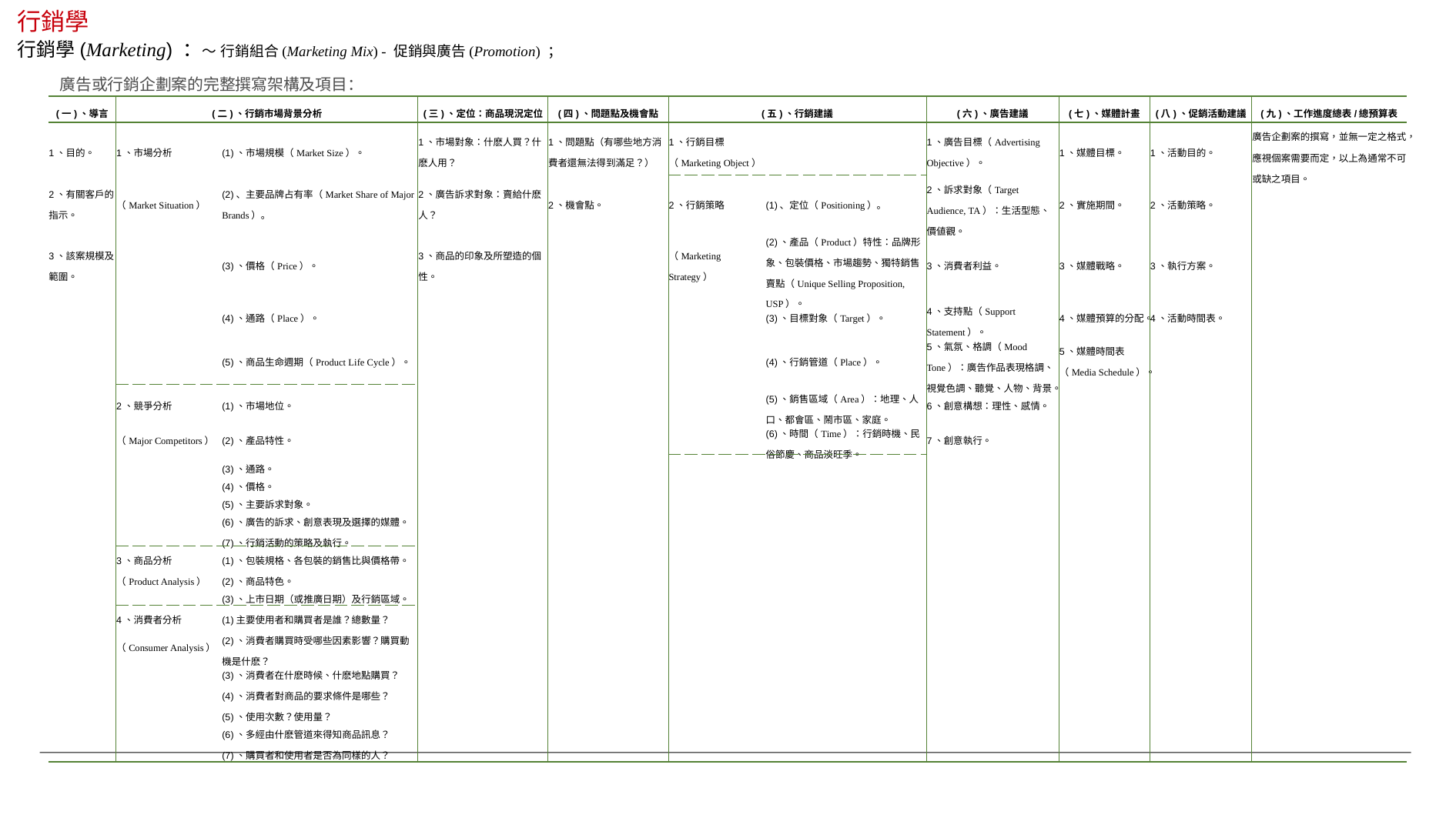

行銷學
行銷學(Marketing) ：～ 行銷組合(Marketing Mix) - 促銷與廣告(Promotion) ；
廣告或行銷企劃案的完整撰寫架構及項目：
| (一)、導言 | (二)、行銷市場背景分析 |  | (三)、定位：商品現況定位 | (四)、問題點及機會點 | (五)、行銷建議 |  | (六)、廣告建議 | (七)、媒體計畫 | (八)、促銷活動建議 | (九)、工作進度總表/總預算表 |
| --- | --- | --- | --- | --- | --- | --- | --- | --- | --- | --- |
| 1、目的。 | 1、市場分析 | (1)、市場規模（Market Size）。 | 1、市場對象：什麽人買？什麽人用？ | 1、問題點（有哪些地方消費者還無法得到滿足？） | 1、行銷目標（Marketing Object） |  | 1、廣告目標（Advertising Objective）。 | 1、媒體目標。 | 1、活動目的。 | 廣告企劃案的撰寫，並無一定之格式，應視個案需要而定，以上為通常不可或缺之項目。 |
| 2、有關客戶的指示。 | （Market Situation） | (2)、主要品牌占有率（Market Share of Major Brands）。 | 2、廣告訴求對象：賣給什麽人？ | 2、機會點。 | 2、行銷策略 | (1)、定位（Positioning）。 | 2、訴求對象（Target Audience, TA）：生活型態、價値觀。 | 2、實施期間。 | 2、活動策略。 |  |
| 3、該案規模及範圍。 |  | (3)、價格（Price）。 | 3、商品的印象及所塑造的個性。 |  | （Marketing Strategy） | (2)、產品（Product）特性：品牌形象、包裝價格、市場趨勢、獨特銷售賣點（Unique Selling Proposition, USP）。 | 3、消費者利益。 | 3、媒體戰略。 | 3、執行方案。 |  |
|  |  | (4)、通路（Place）。 |  |  |  | (3)、目標對象（Target）。 | 4、支持點（Support Statement）。 | 4、媒體預算的分配。 | 4、活動時間表。 |  |
|  |  | (5)、商品生命週期（Product Life Cycle）。 |  |  |  | (4)、行銷管道（Place）。 | 5、氣氛、格調（Mood Tone）：廣告作品表現格調、視覺色調、聽覺、人物、背景。 | 5、媒體時間表（Media Schedule）。 |  |  |
|  | 2、競爭分析 | (1)、市場地位。 |  |  |  | (5)、銷售區域（Area）：地理、人口、都會區、鬧市區、家庭。 | 6、創意構想：理性、感情。 |  |  |  |
|  | （Major Competitors） | (2)、產品特性。 |  |  |  | (6)、時間（Time）：行銷時機、民俗節慶、商品淡旺季。 | 7、創意執行。 |  |  |  |
|  |  | (3)、通路。 |  |  |  |  |  |  |  |  |
|  |  | (4)、價格。 |  |  |  |  |  |  |  |  |
|  |  | (5)、主要訴求對象。 |  |  |  |  |  |  |  |  |
|  |  | (6)、廣告的訴求、創意表現及選擇的媒體。 |  |  |  |  |  |  |  |  |
|  |  | (7)、行銷活動的策略及執行。 |  |  |  |  |  |  |  |  |
|  | 3、商品分析 | (1)、包裝規格、各包裝的銷售比與價格帶。 |  |  |  |  |  |  |  |  |
|  | （Product Analysis） | (2)、商品特色。 |  |  |  |  |  |  |  |  |
|  |  | (3)、上市日期（或推廣日期）及行銷區域。 |  |  |  |  |  |  |  |  |
|  | 4、消費者分析 | (1)主要使用者和購買者是誰？總數量？ |  |  |  |  |  |  |  |  |
|  | （Consumer Analysis） | (2)、消費者購買時受哪些因素影響？購買動機是什麽？ |  |  |  |  |  |  |  |  |
|  |  | (3)、消費者在什麽時候、什麽地點購買？ |  |  |  |  |  |  |  |  |
|  |  | (4)、消費者對商品的要求條件是哪些？ |  |  |  |  |  |  |  |  |
|  |  | (5)、使用次數？使用量？ |  |  |  |  |  |  |  |  |
|  |  | (6)、多經由什麽管道來得知商品訊息？ |  |  |  |  |  |  |  |  |
|  |  | (7)、購買者和使用者是否為同樣的人？ |  |  |  |  |  |  |  |  |